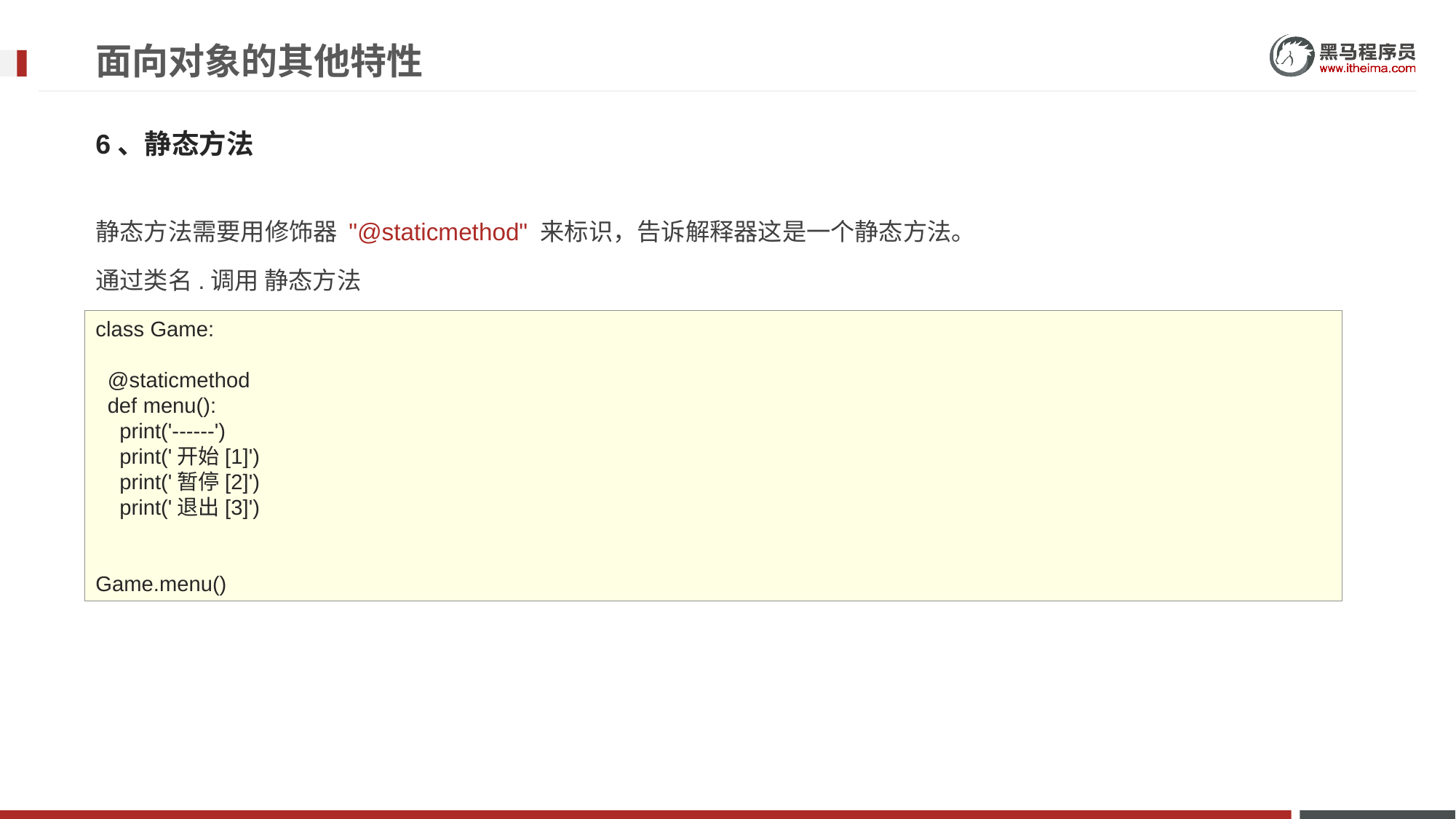

# 面向对象的其他特性
6、静态方法
静态方法需要用修饰器 "@staticmethod" 来标识，告诉解释器这是一个静态方法。
通过类名.调用 静态方法
class Game:

  @staticmethod
  def menu():
    print('------')
    print('开始[1]')
    print('暂停[2]')
    print('退出[3]')

Game.menu()